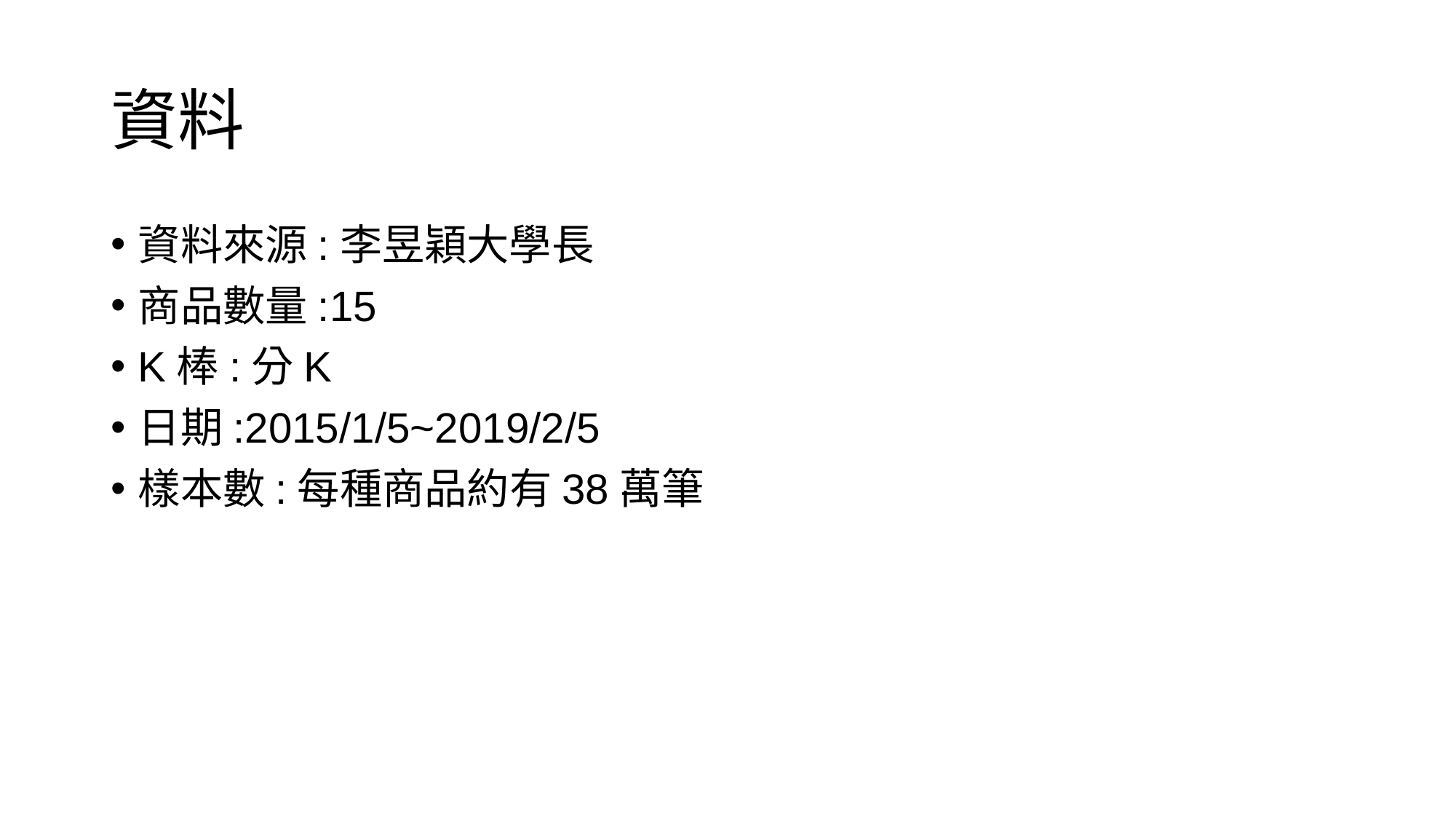

# 資料
資料來源:李昱穎大學長
商品數量:15
K棒:分K
日期:2015/1/5~2019/2/5
樣本數:每種商品約有38萬筆